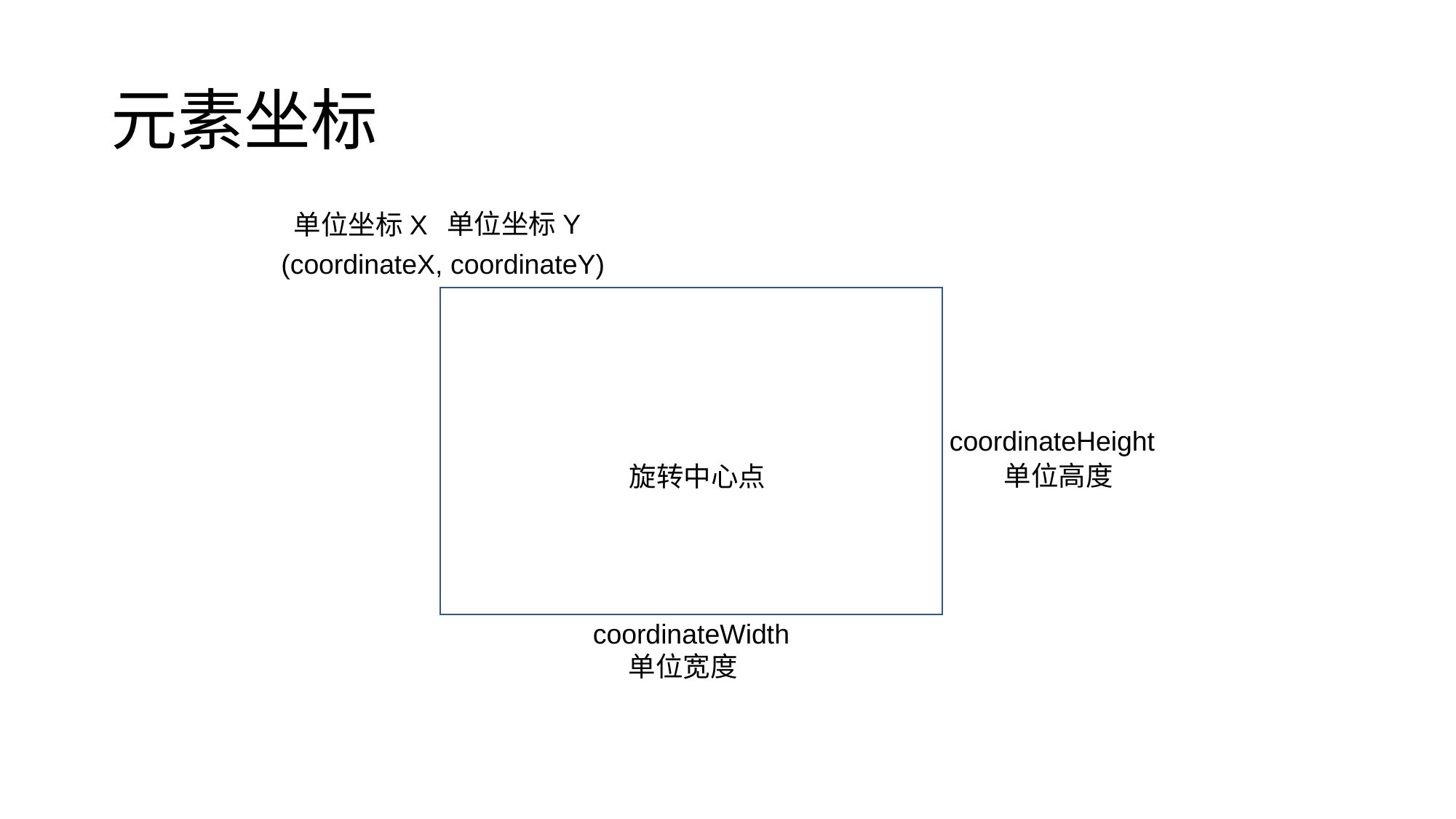

# 元素坐标
单位坐标Y
单位坐标X
(coordinateX, coordinateY)

coordinateHeight
单位高度
旋转中心点
coordinateWidth
单位宽度